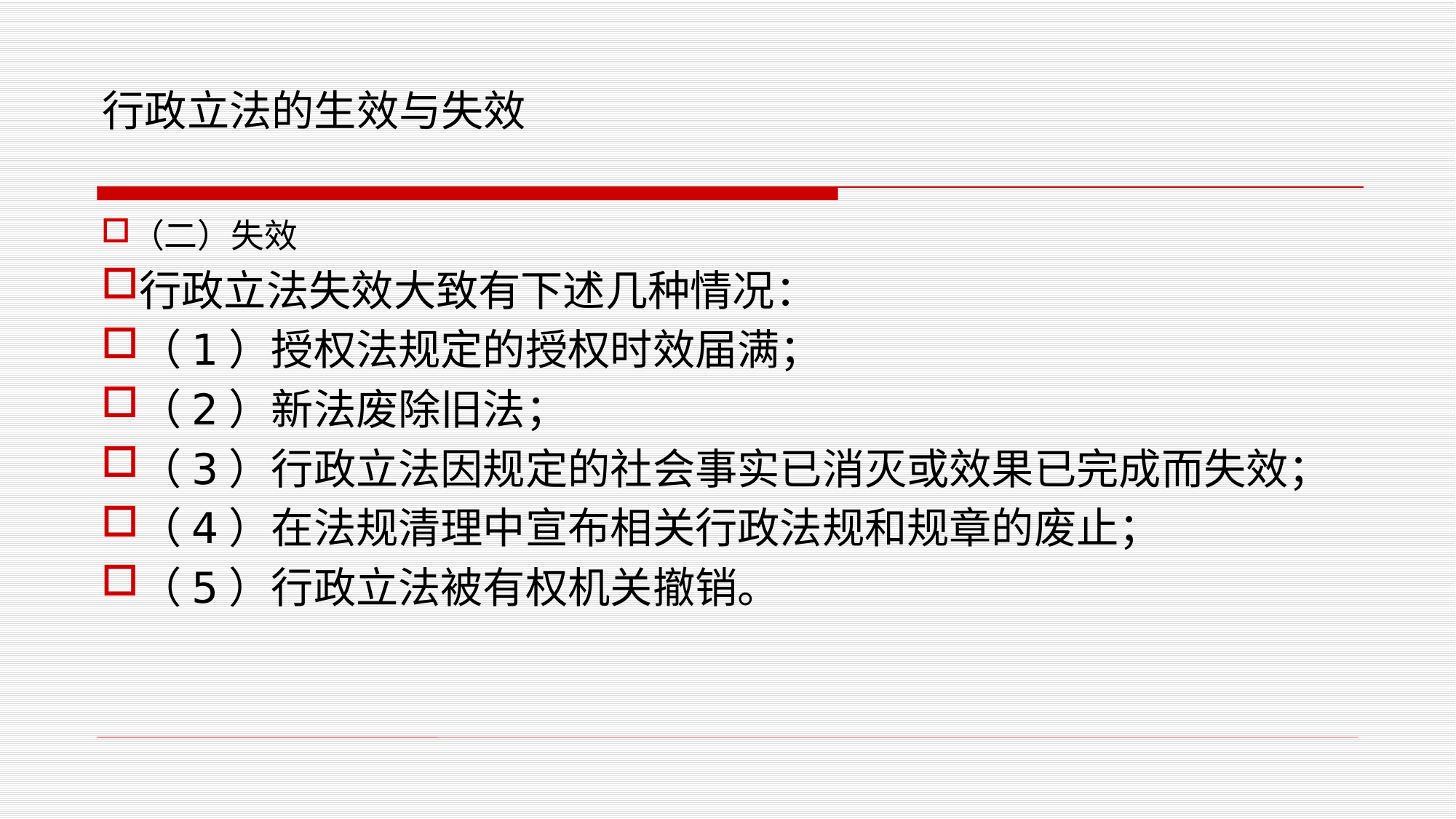

# 行政立法的生效与失效
（二）失效
行政立法失效大致有下述几种情况：
（1）授权法规定的授权时效届满；
（2）新法废除旧法；
（3）行政立法因规定的社会事实已消灭或效果已完成而失效；
（4）在法规清理中宣布相关行政法规和规章的废止；
（5）行政立法被有权机关撤销。